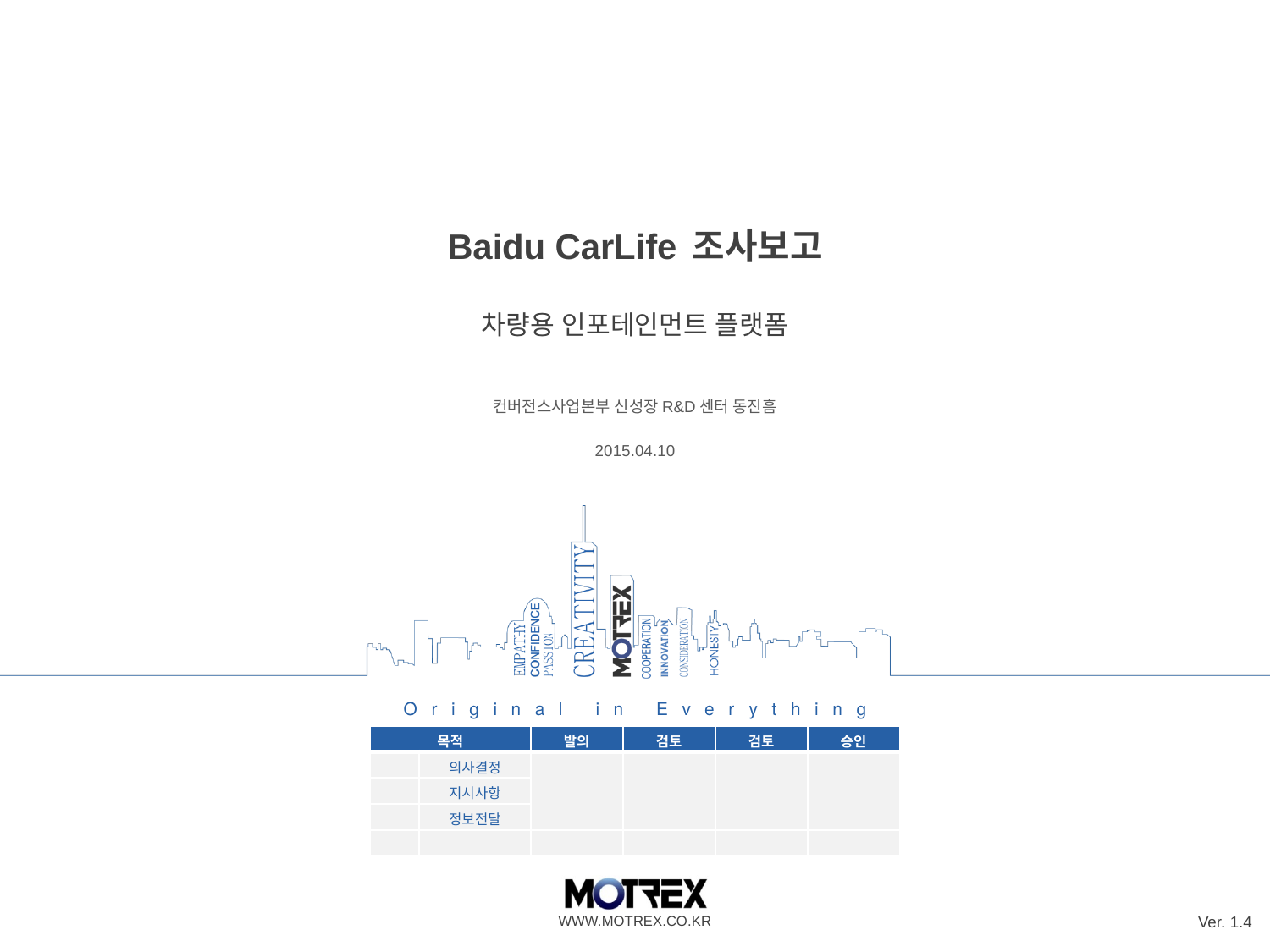

# Baidu CarLife 조사보고
차량용 인포테인먼트 플랫폼
컨버전스사업본부 신성장R&D센터 동진흠
2015.04.10